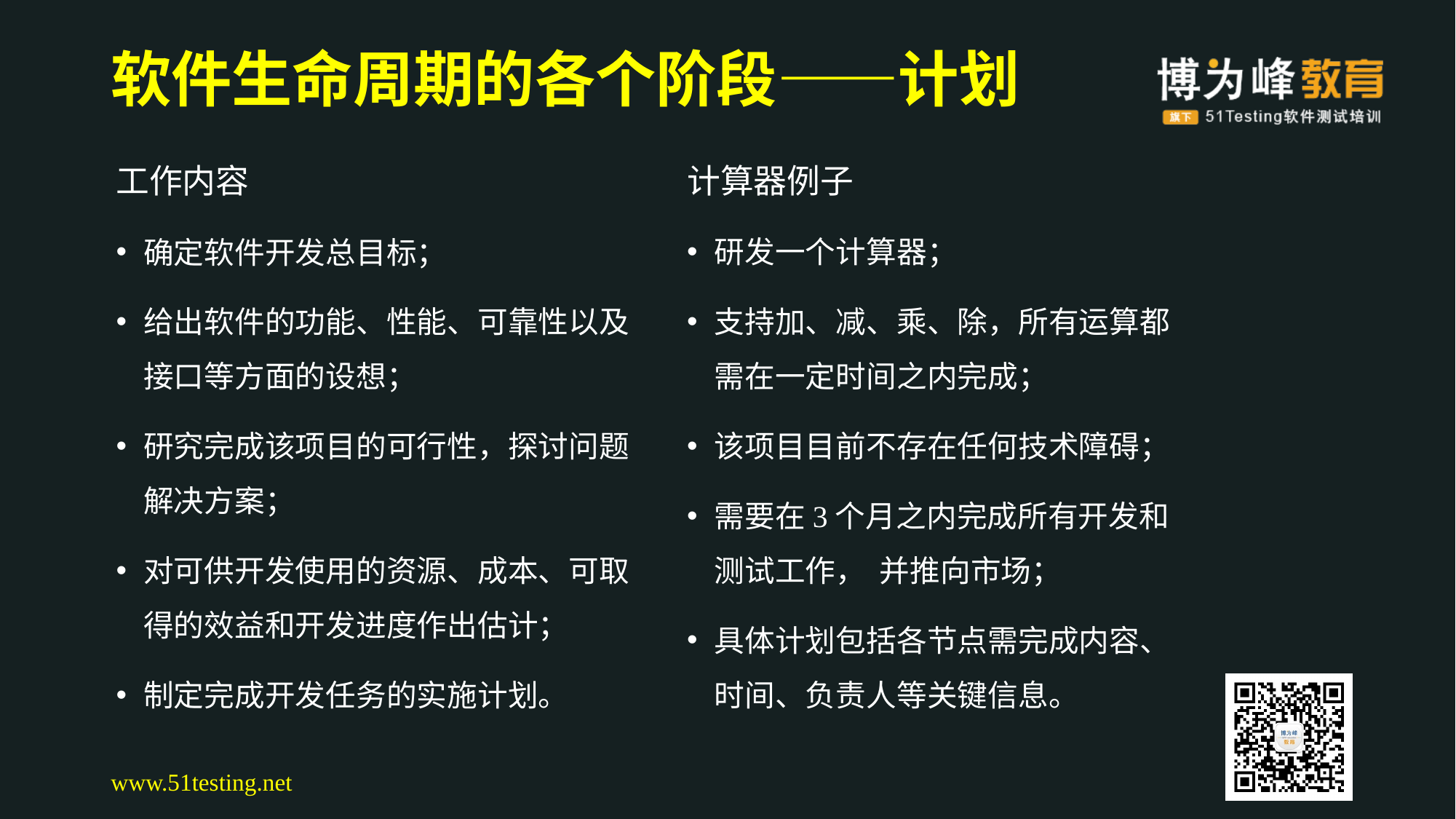

# 软件生命周期的各个阶段——计划
计算器例子
研发一个计算器；
支持加、减、乘、除，所有运算都需在一定时间之内完成；
该项目目前不存在任何技术障碍；
需要在3个月之内完成所有开发和测试工作，  并推向市场；
具体计划包括各节点需完成内容、时间、负责人等关键信息。
工作内容
确定软件开发总目标；
给出软件的功能、性能、可靠性以及接口等方面的设想；
研究完成该项目的可行性，探讨问题解决方案；
对可供开发使用的资源、成本、可取得的效益和开发进度作出估计；
制定完成开发任务的实施计划。
www.51testing.net